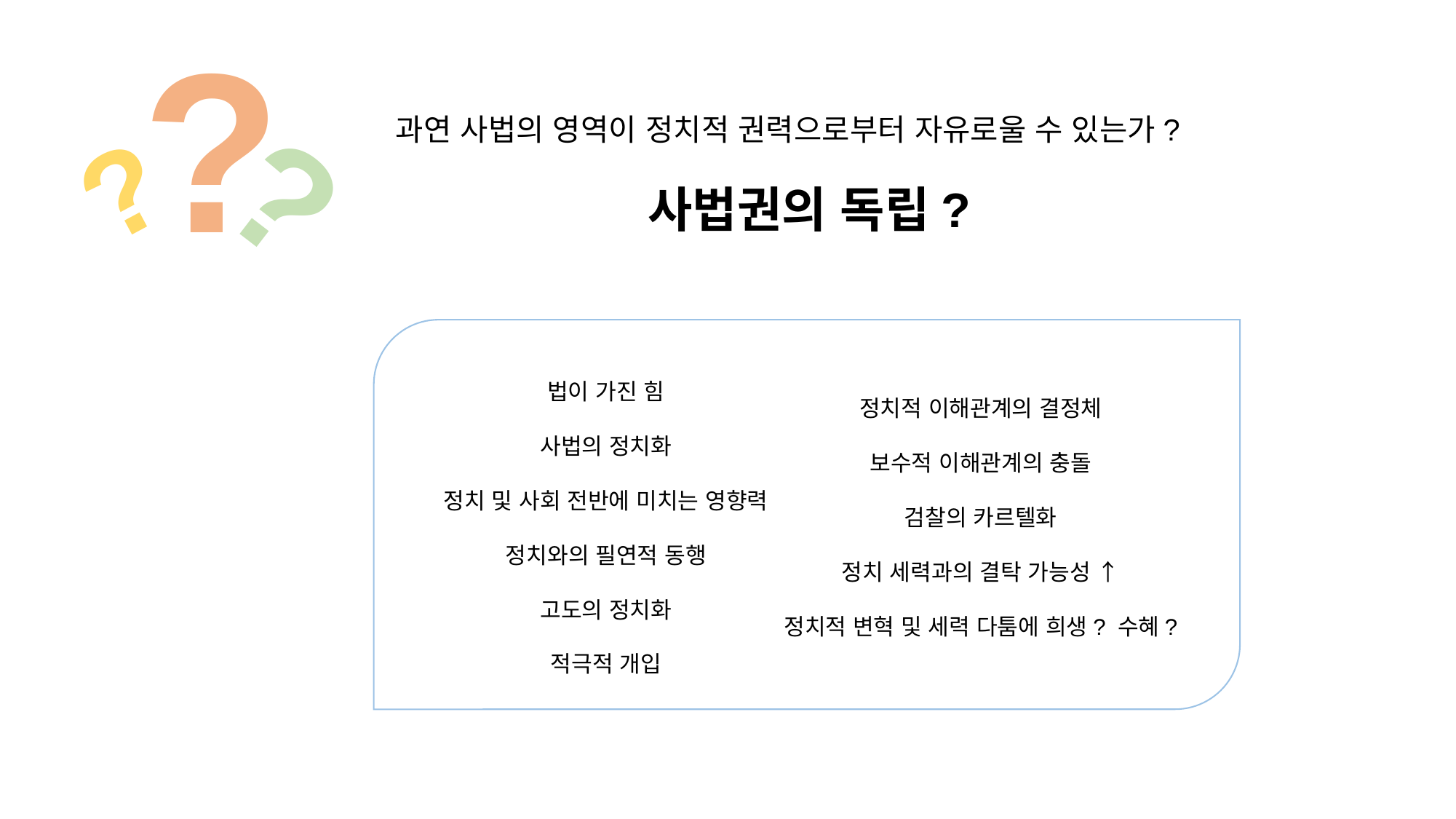

?
?
과연 사법의 영역이 정치적 권력으로부터 자유로울 수 있는가?
?
사법권의 독립?

법이 가진 힘
사법의 정치화
정치 및 사회 전반에 미치는 영향력
정치와의 필연적 동행
고도의 정치화
적극적 개입
정치적 이해관계의 결정체
보수적 이해관계의 충돌
검찰의 카르텔화
정치 세력과의 결탁 가능성 ↑
정치적 변혁 및 세력 다툼에 희생? 수혜?